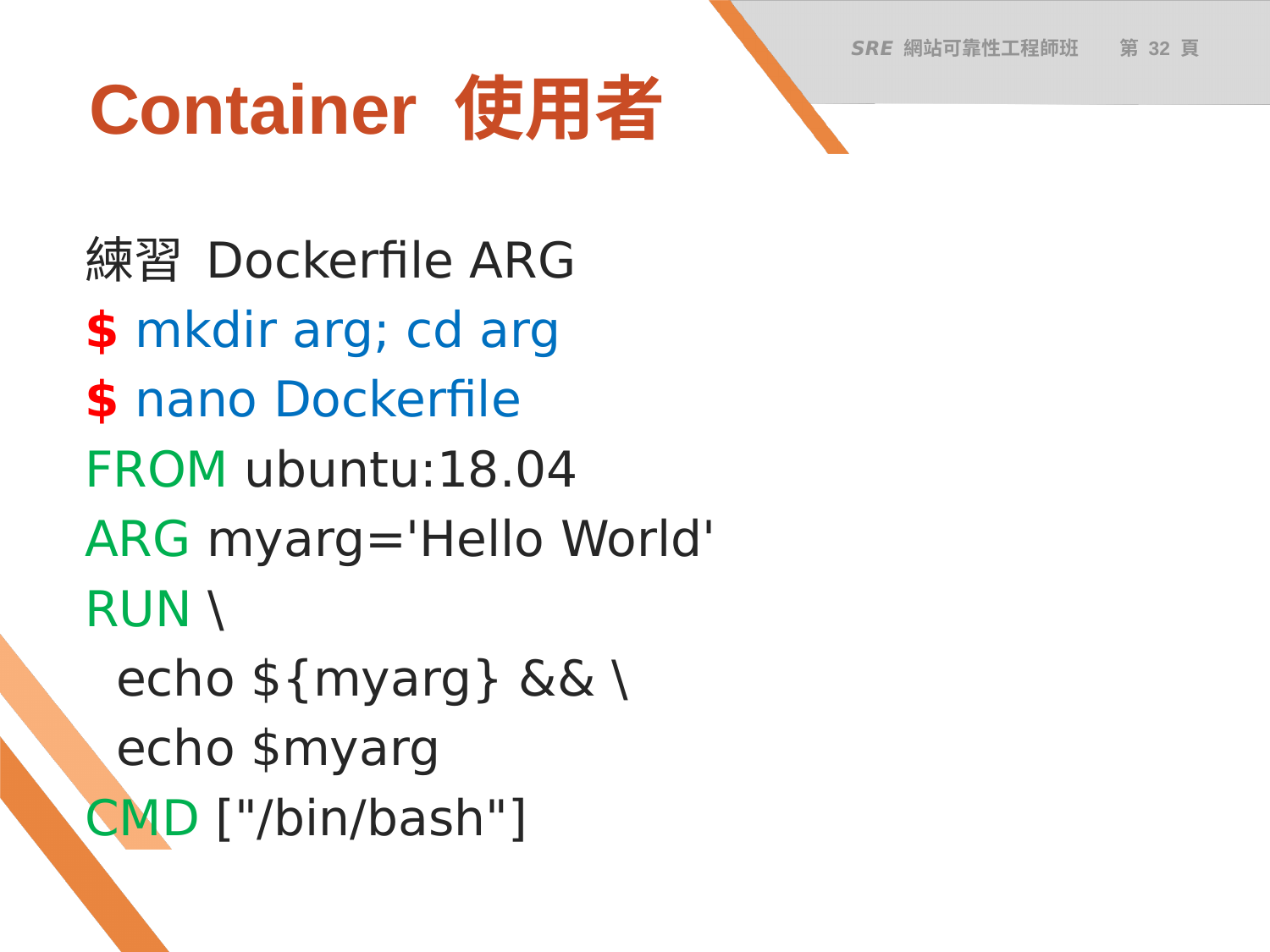

SRE 網站可靠性工程師班
第 32 頁
# Container 使用者
練習 Dockerfile ARG
$ mkdir arg; cd arg
$ nano Dockerfile
FROM ubuntu:18.04
ARG myarg='Hello World'
RUN \
  echo ${myarg} && \
  echo $myarg
CMD ["/bin/bash"]